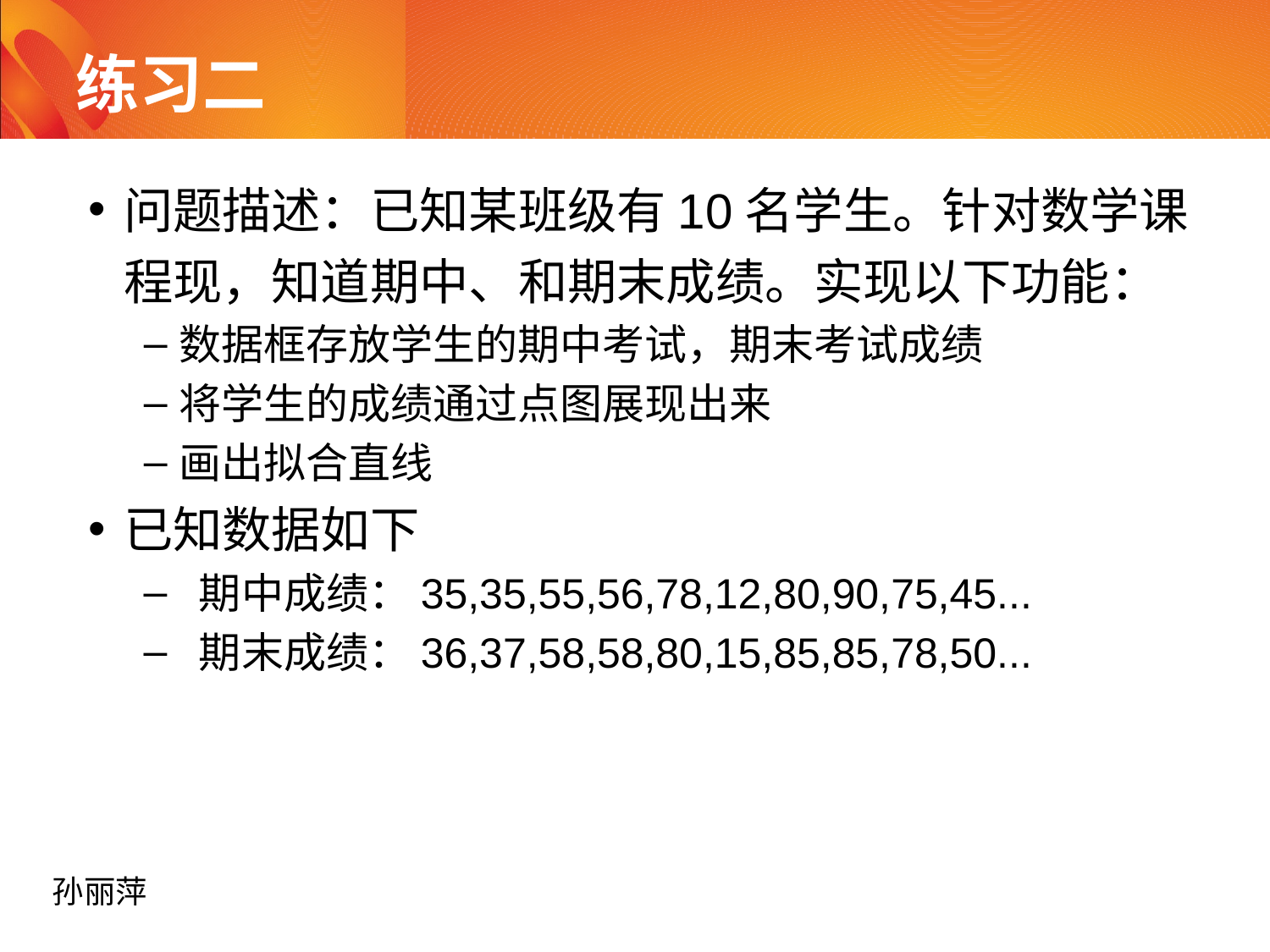

# 练习二
问题描述：已知某班级有10名学生。针对数学课程现，知道期中、和期末成绩。实现以下功能：
数据框存放学生的期中考试，期末考试成绩
将学生的成绩通过点图展现出来
画出拟合直线
已知数据如下
 期中成绩：35,35,55,56,78,12,80,90,75,45...
 期末成绩：36,37,58,58,80,15,85,85,78,50...